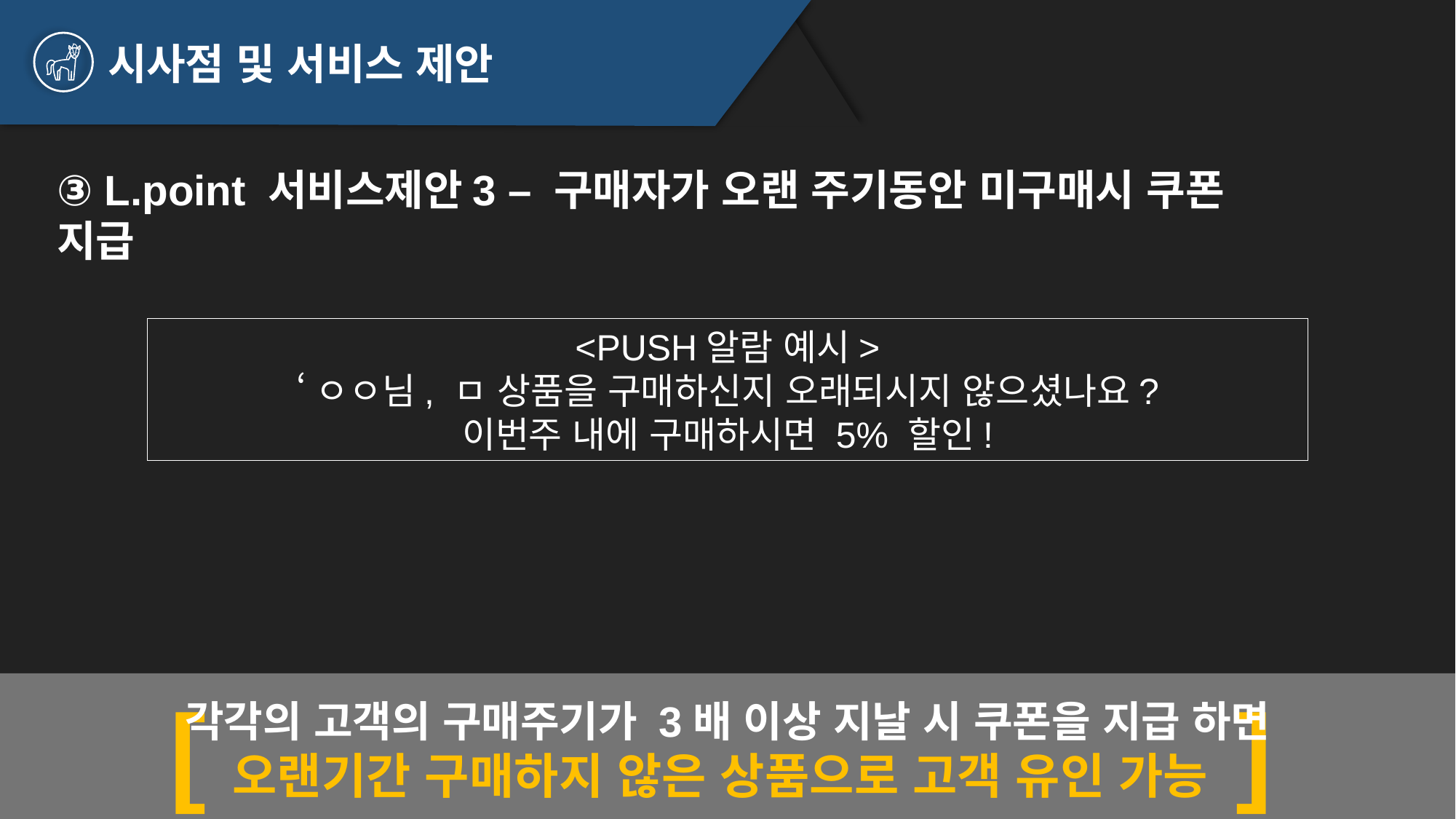

시사점 및 서비스 제안
③ L.point 서비스제안3 – 구매자가 오랜 주기동안 미구매시 쿠폰 지급
<PUSH알람 예시>
‘ㅇㅇ님, ㅁ 상품을 구매하신지 오래되시지 않으셨나요?
이번주 내에 구매하시면 5% 할인!

[                                  ]
각각의 고객의 구매주기가 3배 이상 지날 시 쿠폰을 지급 하면
오랜기간 구매하지 않은 상품으로 고객 유인 가능